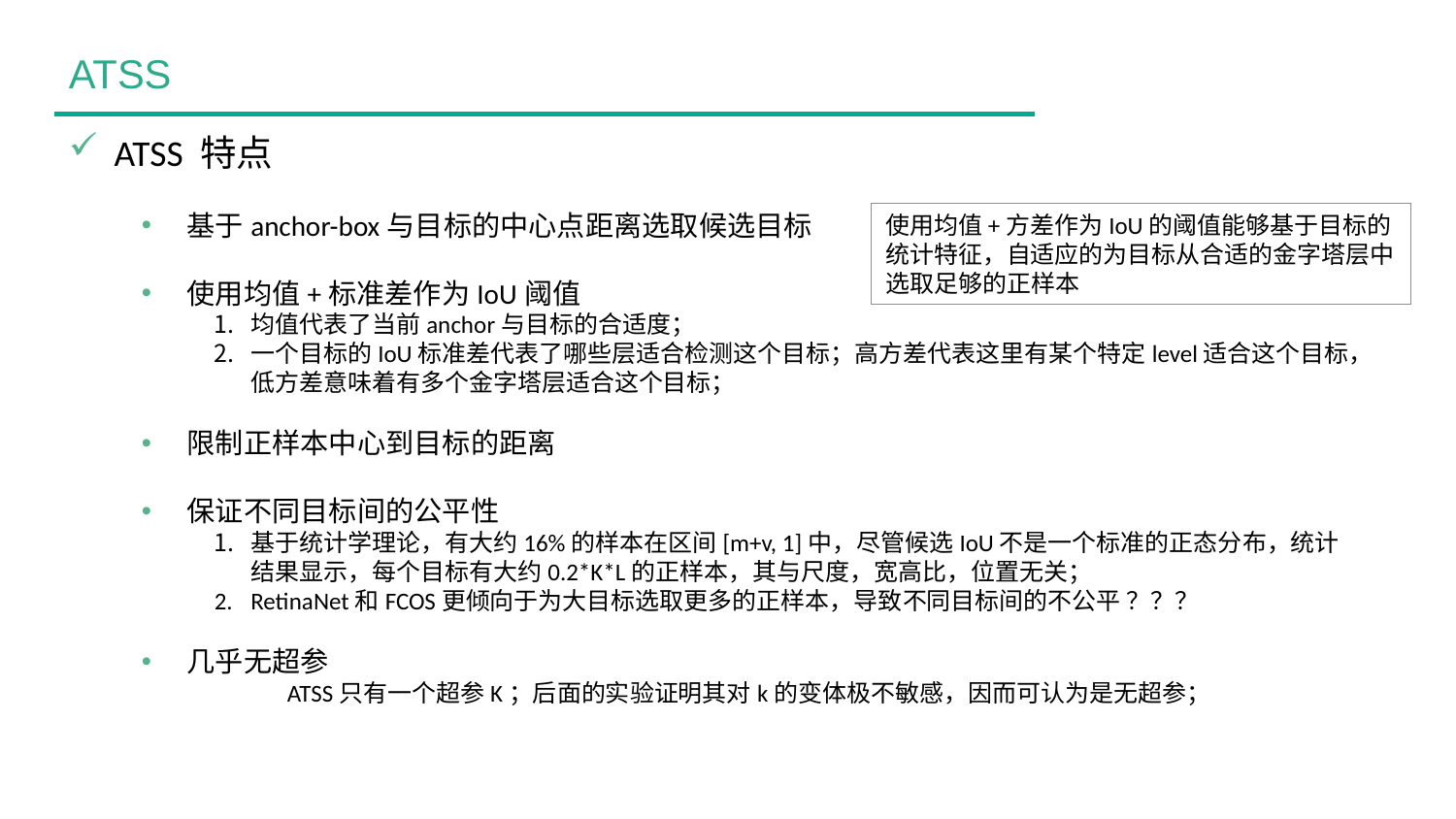

BBAAD9C20180234D78A0072836F0B4C0E2B9B204170C7B20A9D98C35B10C2B558B4CBD38D1643B0B22B92508C846D0EBCAF9218A11D0EB511BBFC2107D3E2BD324FC9EADBE26664784B62C876FD24ADF5DF0E7B772685F24F8C6E19763E14C48D986299DDE3
ATSS

ATSS 特点

基于anchor-box与目标的中心点距离选取候选目标

使用均值+标准差作为IoU阈值
均值代表了当前anchor与目标的合适度；
一个目标的IoU标准差代表了哪些层适合检测这个目标；高方差代表这里有某个特定level适合这个目标，低方差意味着有多个金字塔层适合这个目标；

限制正样本中心到目标的距离

保证不同目标间的公平性
基于统计学理论，有大约16%的样本在区间[m+v, 1]中，尽管候选IoU不是一个标准的正态分布，统计结果显示，每个目标有大约0.2*K*L的正样本，其与尺度，宽高比，位置无关；
RetinaNet和FCOS更倾向于为大目标选取更多的正样本，导致不同目标间的不公平 ？？？

几乎无超参
	ATSS只有一个超参K；后面的实验证明其对k的变体极不敏感，因而可认为是无超参；

使用均值+方差作为IoU的阈值能够基于目标的统计特征，自适应的为目标从合适的金字塔层中选取足够的正样本